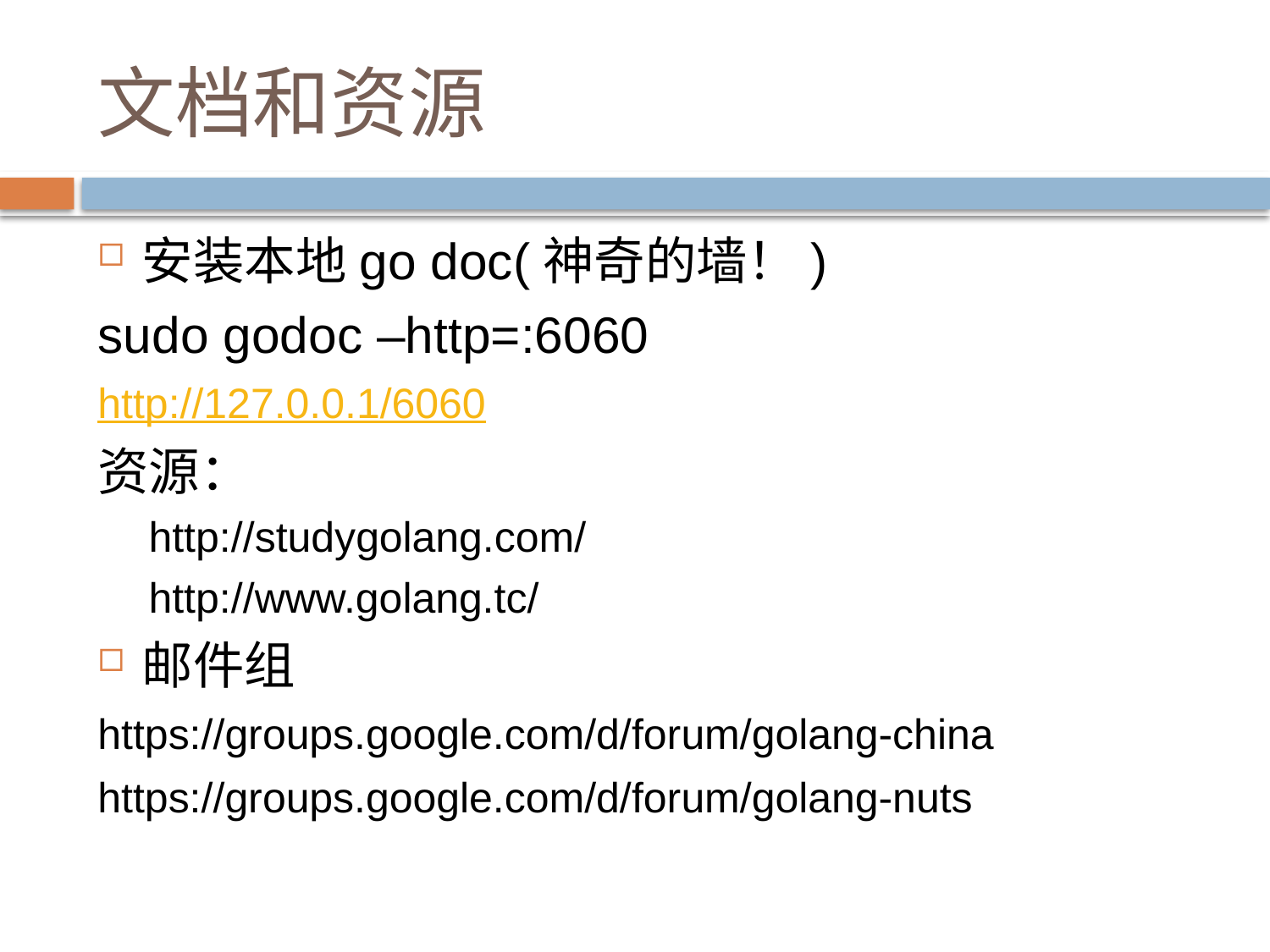

# 文档和资源
安装本地go doc(神奇的墙！)
sudo godoc –http=:6060
http://127.0.0.1/6060
资源：
http://studygolang.com/
http://www.golang.tc/
邮件组
https://groups.google.com/d/forum/golang-china
https://groups.google.com/d/forum/golang-nuts‎